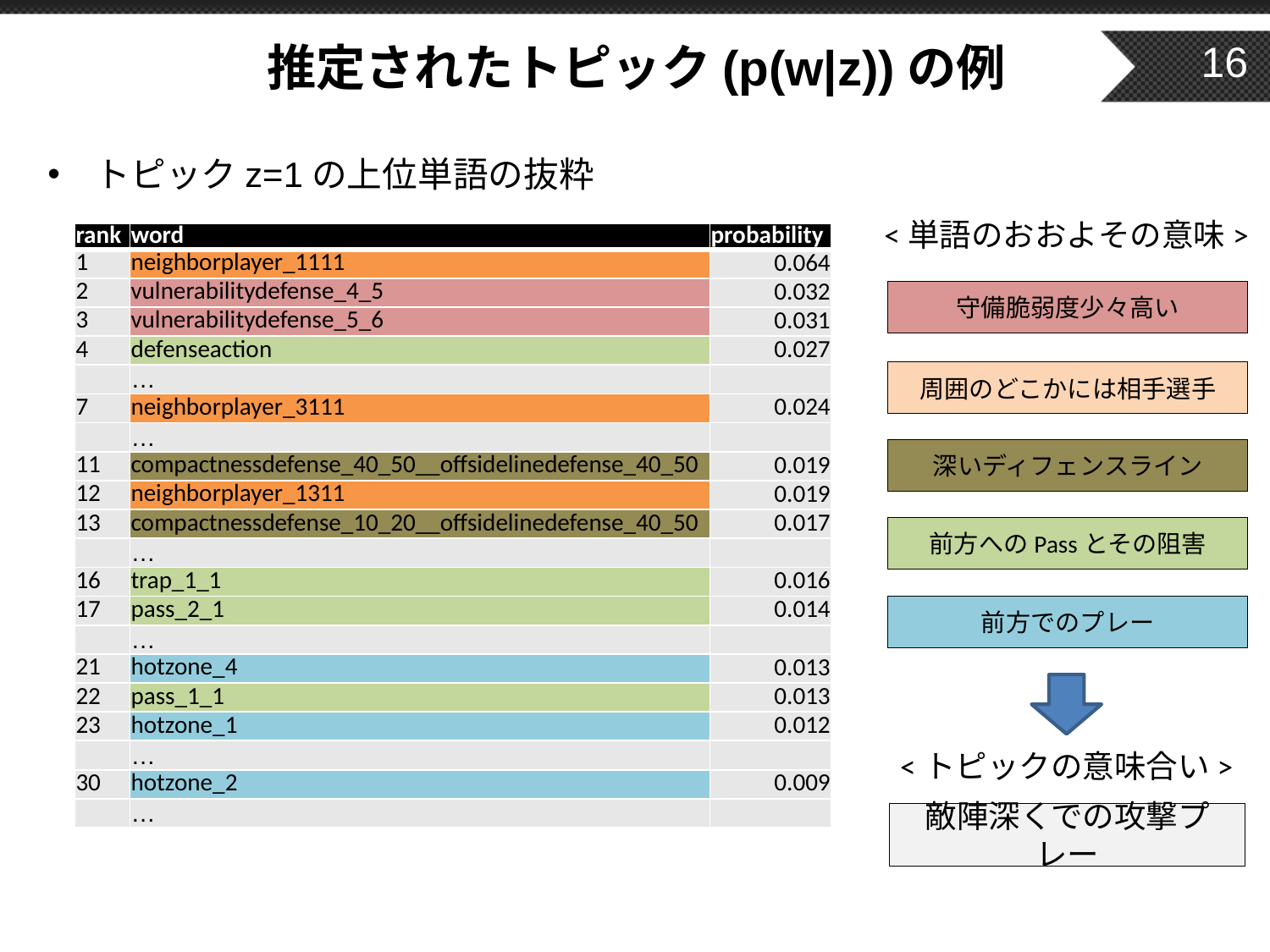

# 推定されたトピック(p(w|z))の例
16
トピックz=1の上位単語の抜粋
<単語のおおよその意味>
| rank | word | probability |
| --- | --- | --- |
| 1 | neighborplayer\_1111 | 0.064 |
| 2 | vulnerabilitydefense\_4\_5 | 0.032 |
| 3 | vulnerabilitydefense\_5\_6 | 0.031 |
| 4 | defenseaction | 0.027 |
|  | … |  |
| 7 | neighborplayer\_3111 | 0.024 |
|  | … |  |
| 11 | compactnessdefense\_40\_50\_\_offsidelinedefense\_40\_50 | 0.019 |
| 12 | neighborplayer\_1311 | 0.019 |
| 13 | compactnessdefense\_10\_20\_\_offsidelinedefense\_40\_50 | 0.017 |
|  | … |  |
| 16 | trap\_1\_1 | 0.016 |
| 17 | pass\_2\_1 | 0.014 |
|  | … |  |
| 21 | hotzone\_4 | 0.013 |
| 22 | pass\_1\_1 | 0.013 |
| 23 | hotzone\_1 | 0.012 |
|  | … |  |
| 30 | hotzone\_2 | 0.009 |
|  | … |  |
守備脆弱度少々高い
周囲のどこかには相手選手
深いディフェンスライン
前方へのPassとその阻害
前方でのプレー

<トピックの意味合い>
敵陣深くでの攻撃プレー